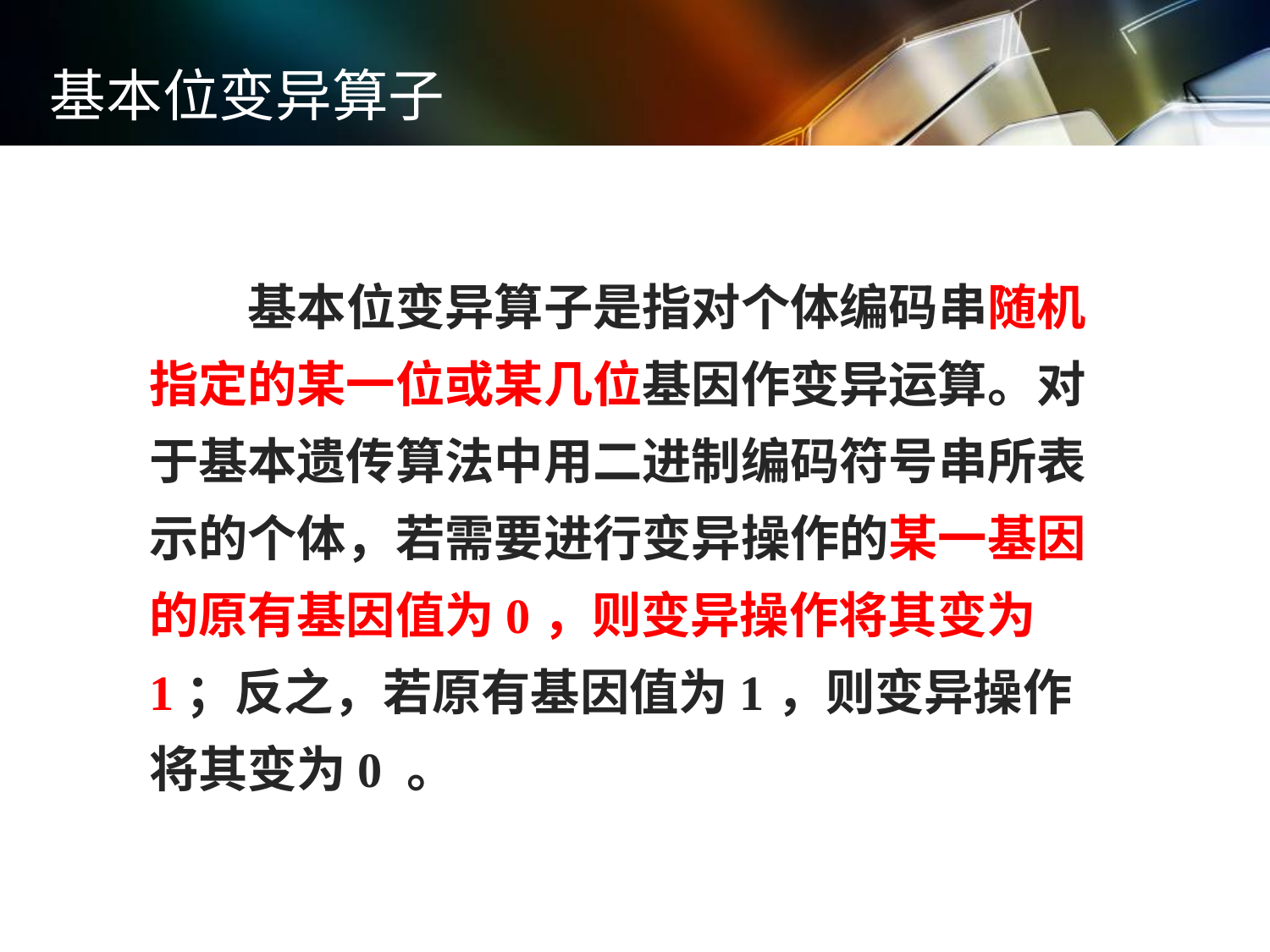

基本位变异算子
            基本位变异算子是指对个体编码串随机指定的某一位或某几位基因作变异运算。对于基本遗传算法中用二进制编码符号串所表示的个体，若需要进行变异操作的某一基因的原有基因值为0，则变异操作将其变为1；反之，若原有基因值为1，则变异操作将其变为0 。